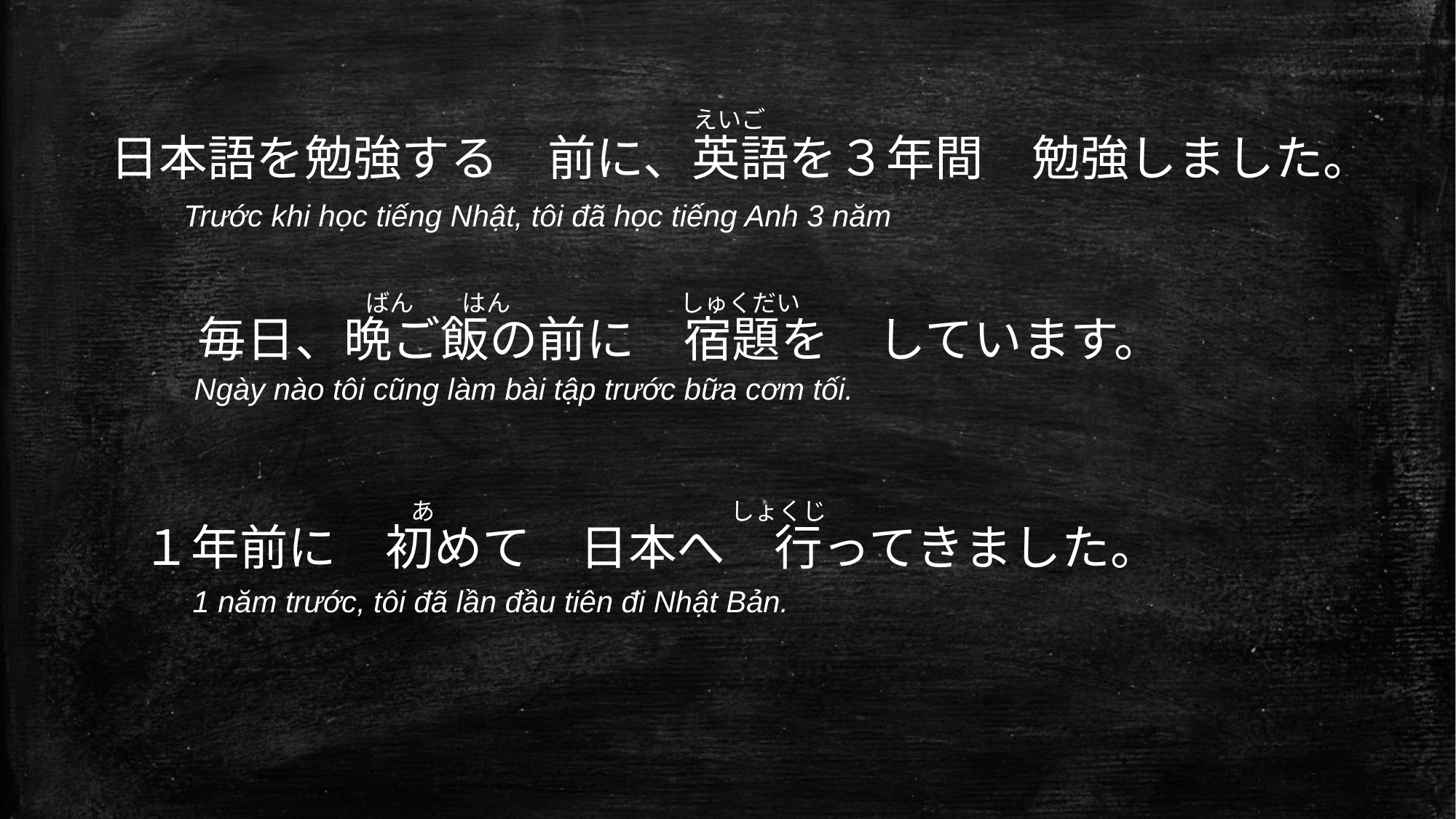

えいご
日本語を勉強する　前に、英語を３年間　勉強しました。
Trước khi học tiếng Nhật, tôi đã học tiếng Anh 3 năm
ばん　　はん　　　　　　　しゅくだい
毎日、晩ご飯の前に　宿題を　しています。
Ngày nào tôi cũng làm bài tập trước bữa cơm tối.
あ		　　　　　　　しょくじ
１年前に　初めて　日本へ　行ってきました。
1 năm trước, tôi đã lần đầu tiên đi Nhật Bản.